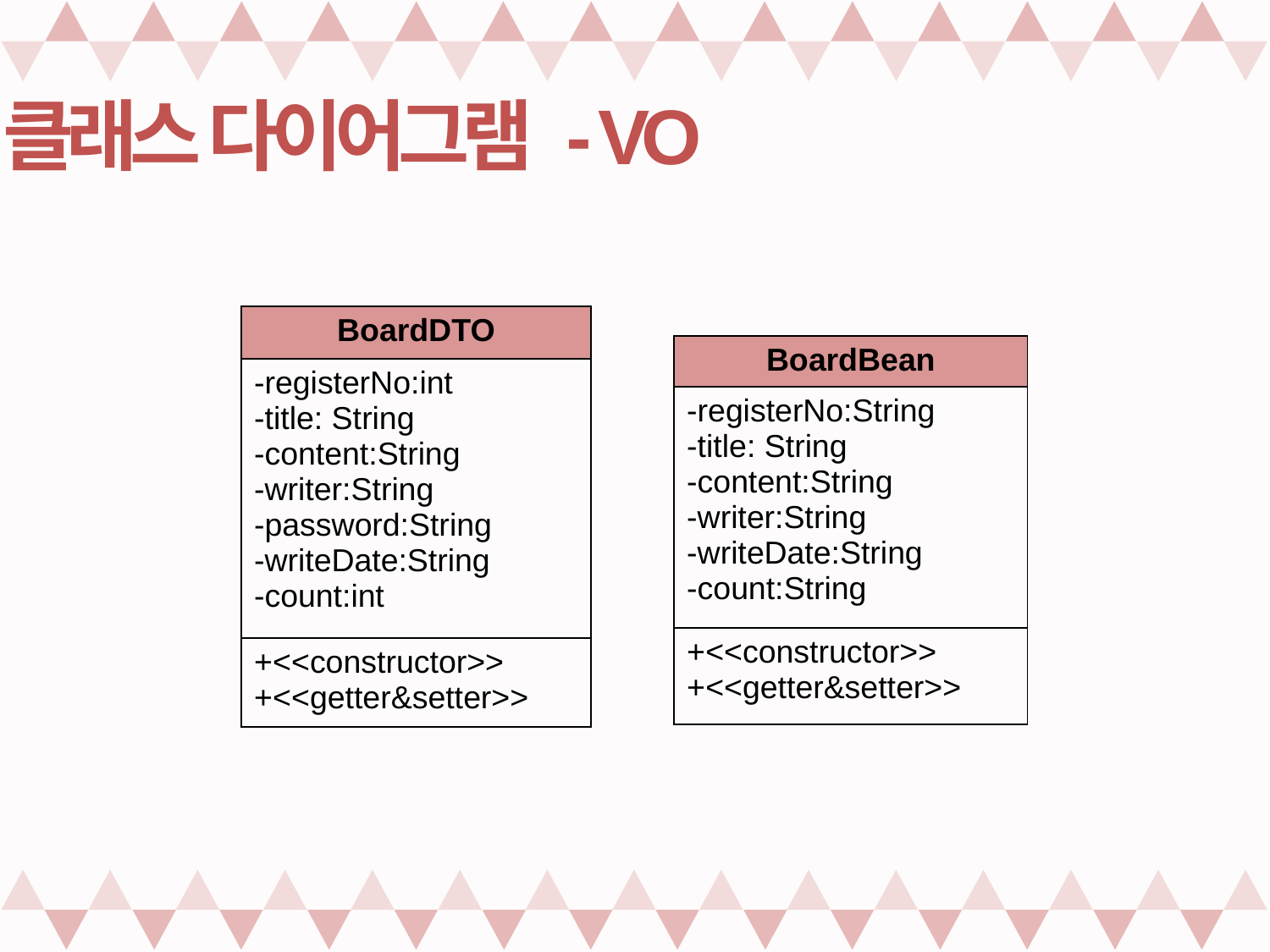

클래스 다이어그램 - VO
| BoardDTO |
| --- |
| -registerNo:int -title: String -content:String -writer:String -password:String -writeDate:String -count:int |
| +<<constructor>> +<<getter&setter>> |
| BoardBean |
| --- |
| -registerNo:String -title: String -content:String -writer:String -writeDate:String -count:String |
| +<<constructor>> +<<getter&setter>> |